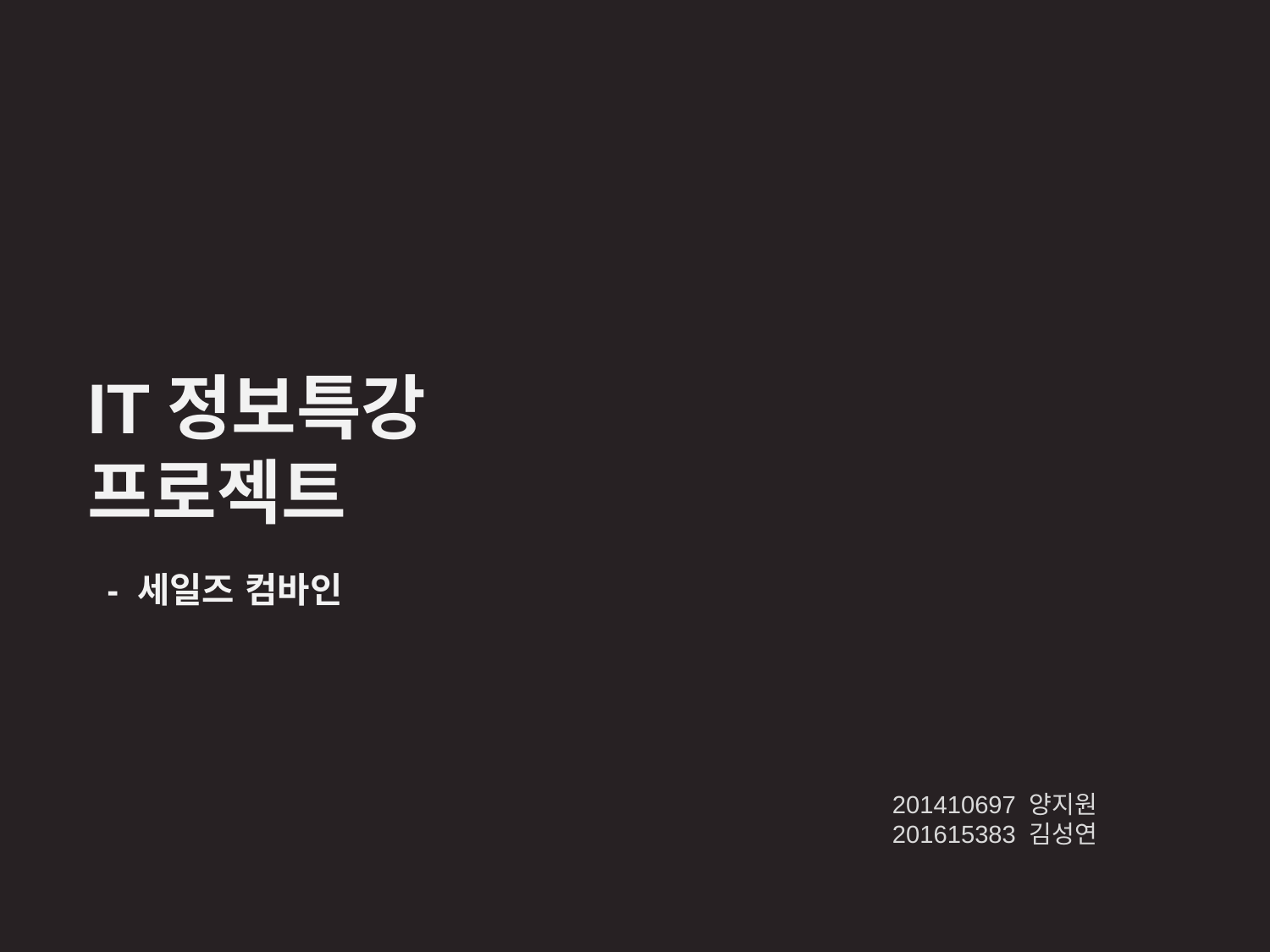

IT정보특강 프로젝트
 - 세일즈 컴바인
201410697 양지원
201615383 김성연